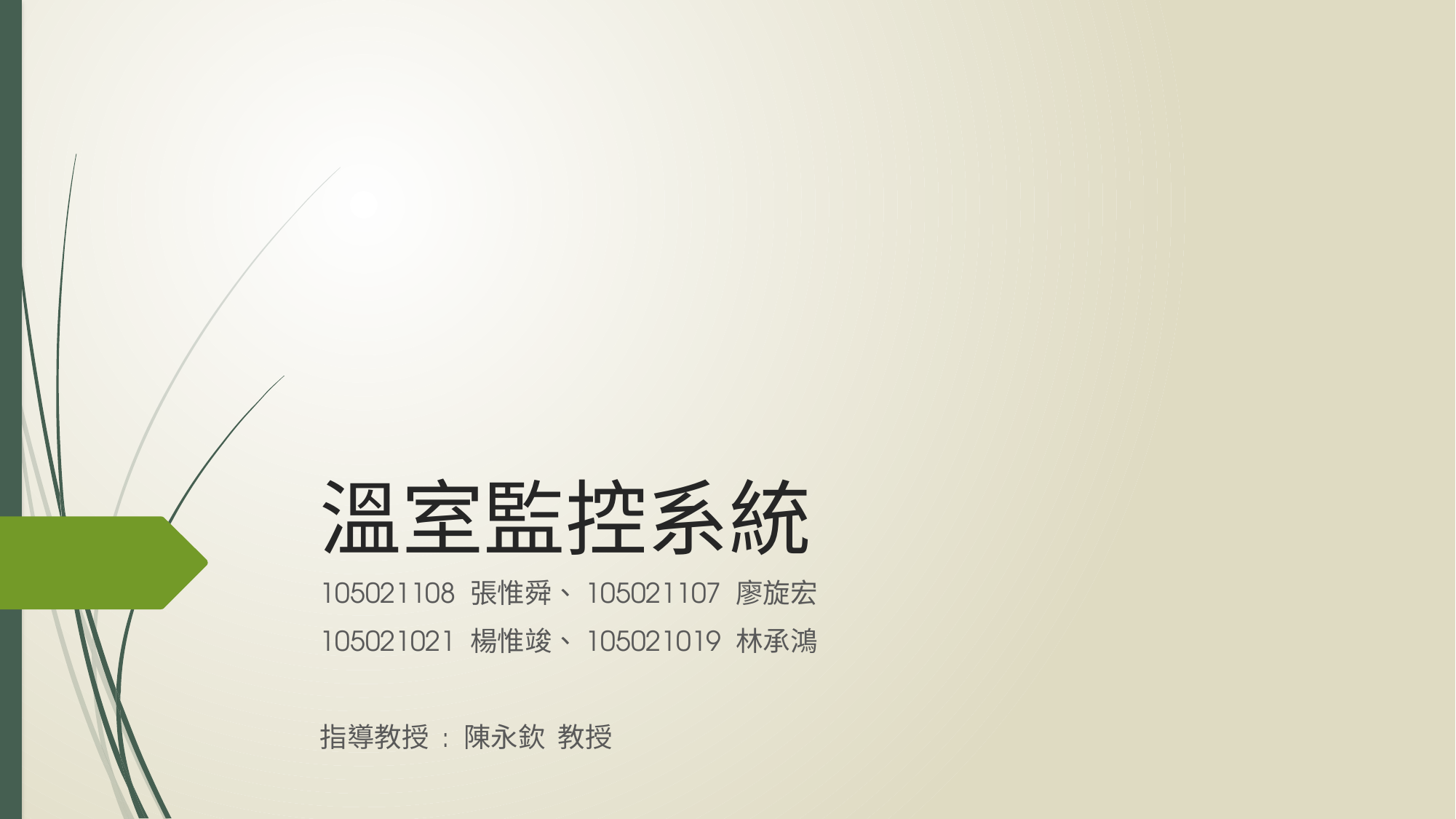

# 溫室監控系統
105021108 張惟舜、105021107 廖旋宏
105021021 楊惟竣、105021019 林承鴻

指導教授 : 陳永欽  教授